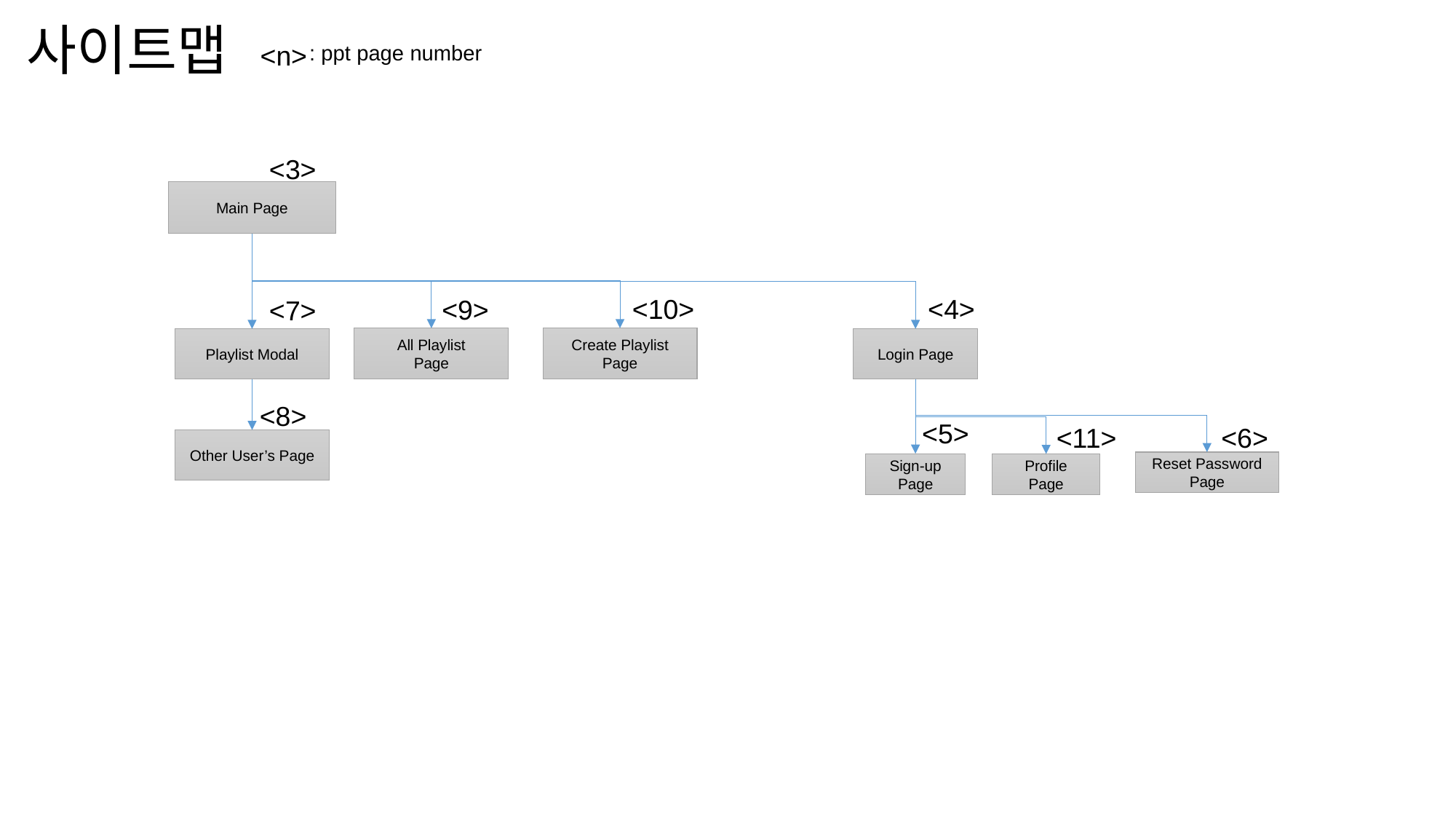

사이트맵
<n>
: ppt page number
<3>
Main Page
<10>
<4>
<9>
<7>
All Playlist
Page
Create Playlist
Page
Playlist Modal
Login Page
<8>
<5>
<11>
<6>
Other User’s Page
Reset Password Page
Sign-up Page
Profile
Page